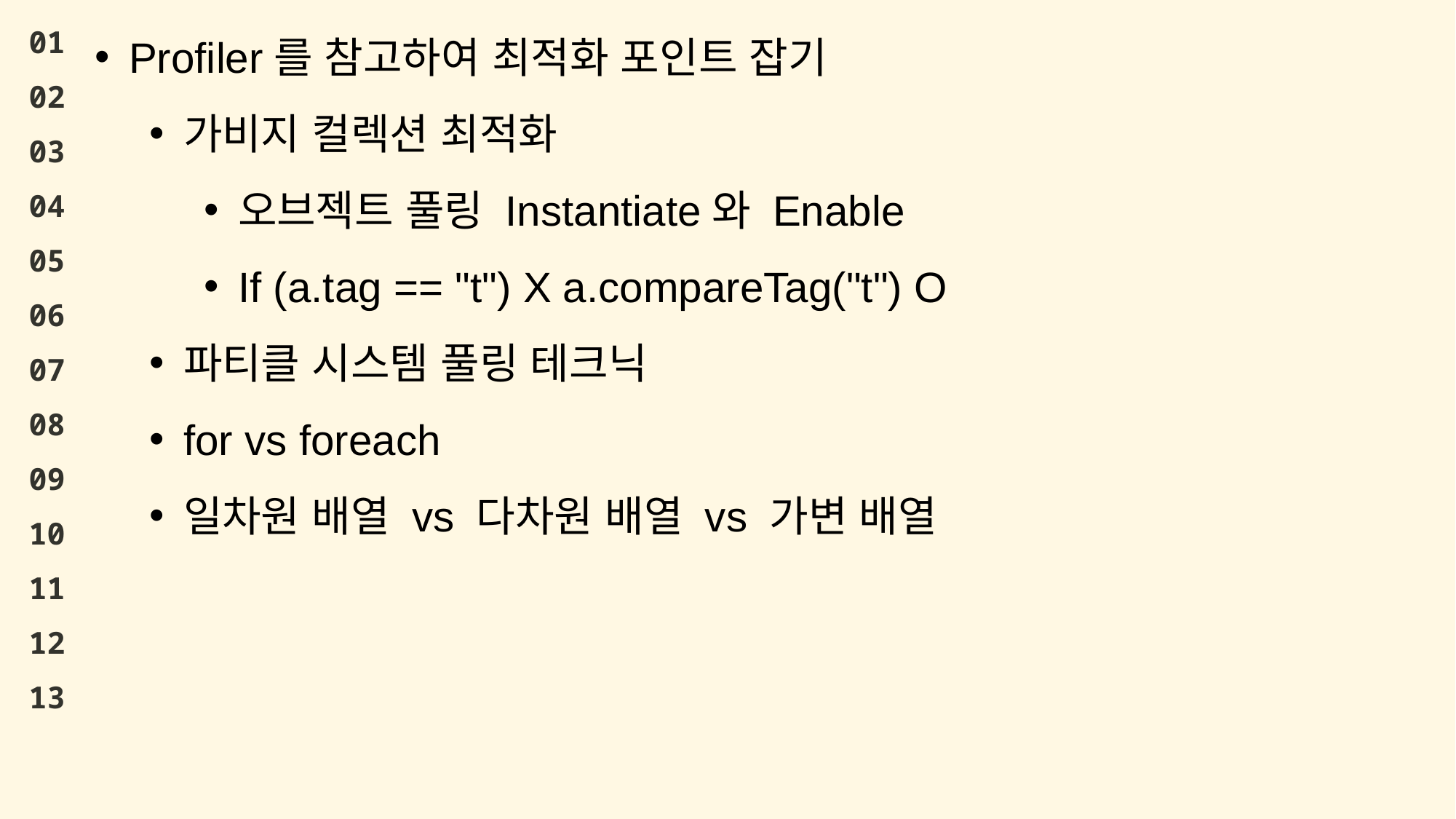

01
02
03
04
05
06
07
08
09
10
11
12
13
Profiler를 참고하여 최적화 포인트 잡기
가비지 컬렉션 최적화
오브젝트 풀링 Instantiate와 Enable
If (a.tag == "t") X a.compareTag("t") O
파티클 시스템 풀링 테크닉
for vs foreach
일차원 배열 vs 다차원 배열 vs 가변 배열